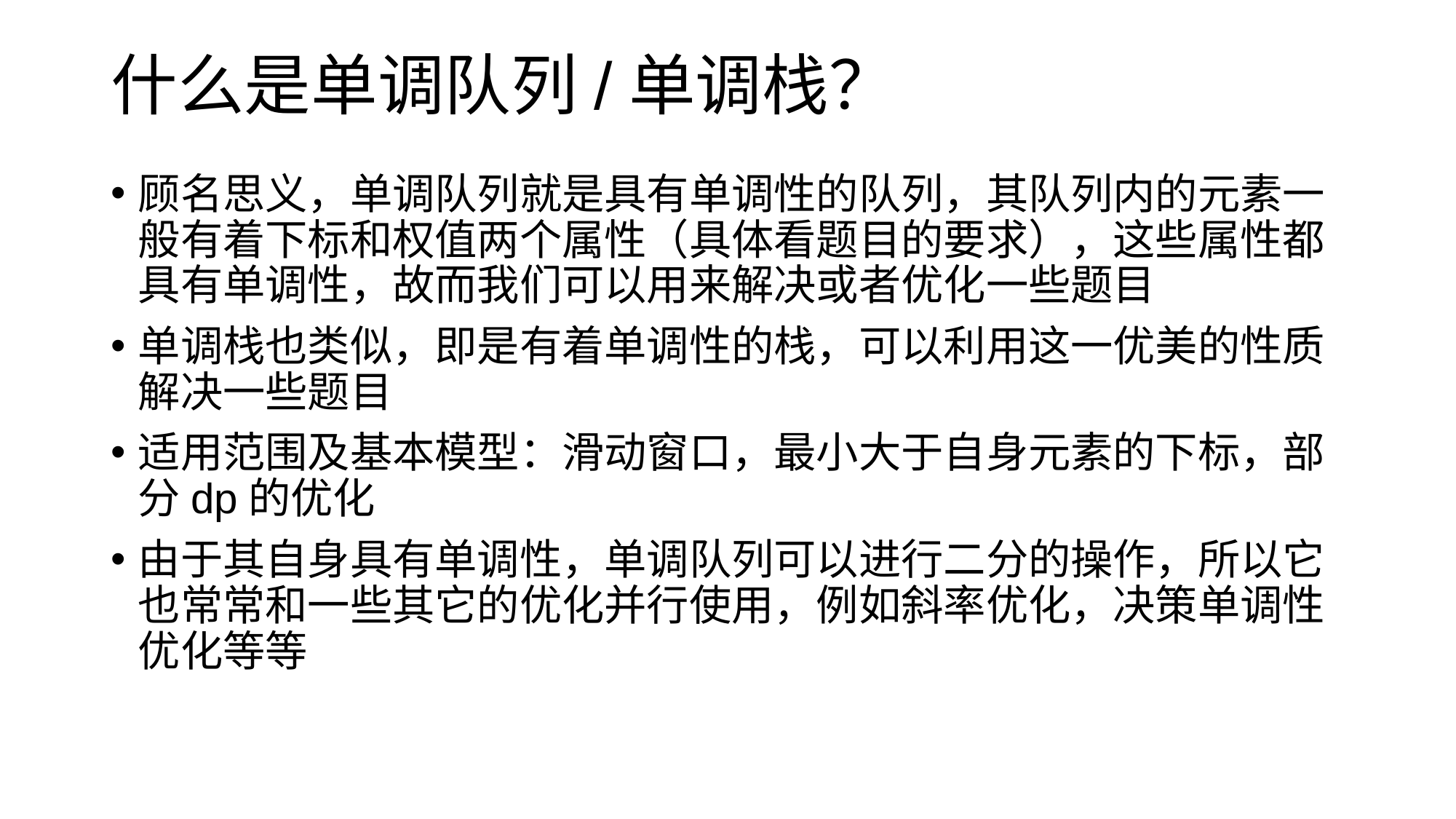

# 什么是单调队列/单调栈？
顾名思义，单调队列就是具有单调性的队列，其队列内的元素一般有着下标和权值两个属性（具体看题目的要求），这些属性都具有单调性，故而我们可以用来解决或者优化一些题目
单调栈也类似，即是有着单调性的栈，可以利用这一优美的性质解决一些题目
适用范围及基本模型：滑动窗口，最小大于自身元素的下标，部分dp的优化
由于其自身具有单调性，单调队列可以进行二分的操作，所以它也常常和一些其它的优化并行使用，例如斜率优化，决策单调性优化等等